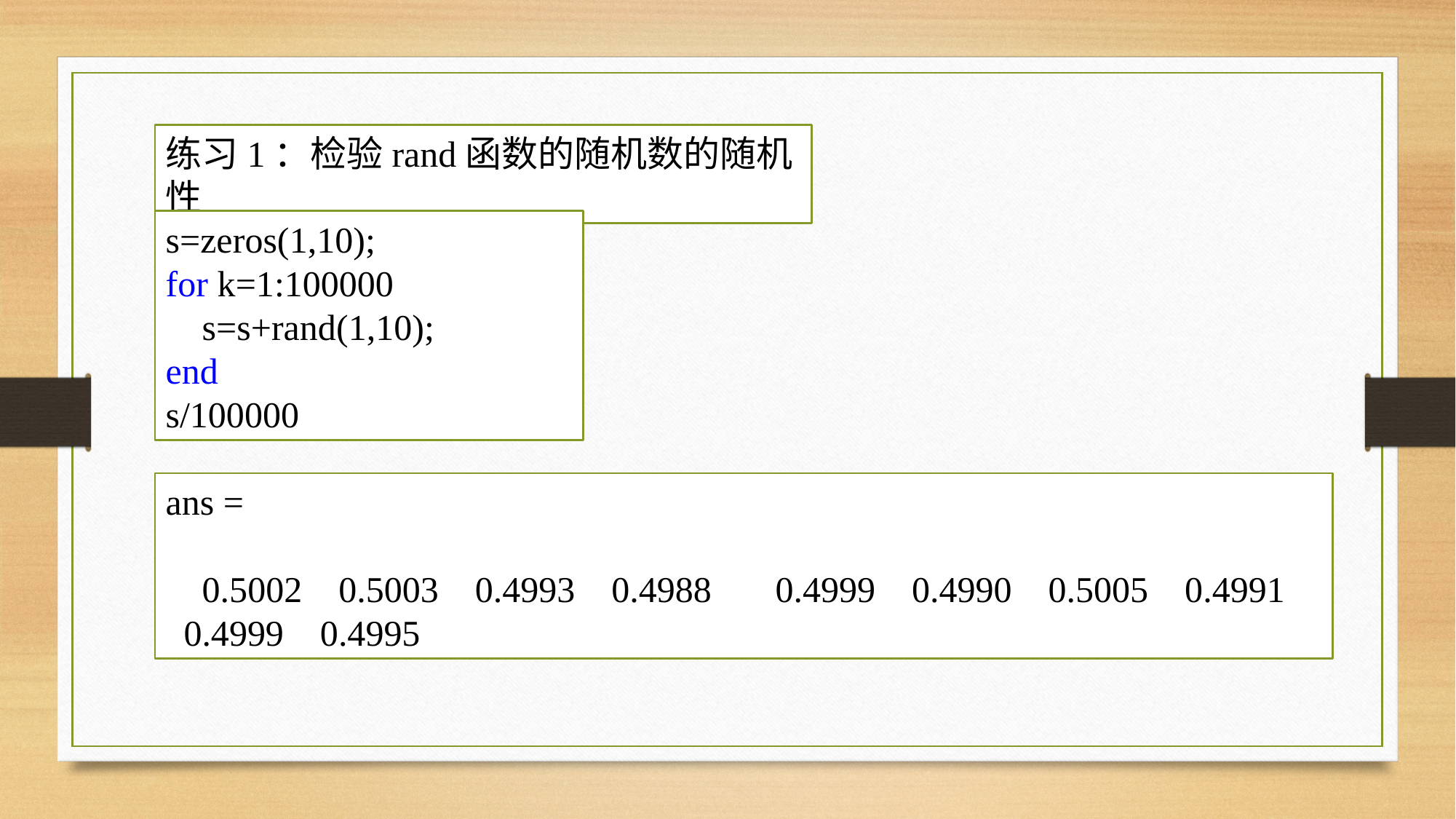

练习1：检验rand函数的随机数的随机性
s=zeros(1,10);
for k=1:100000
    s=s+rand(1,10);
end
s/100000
ans =

    0.5002    0.5003    0.4993    0.4988       0.4999    0.4990    0.5005    0.4991       0.4999    0.4995